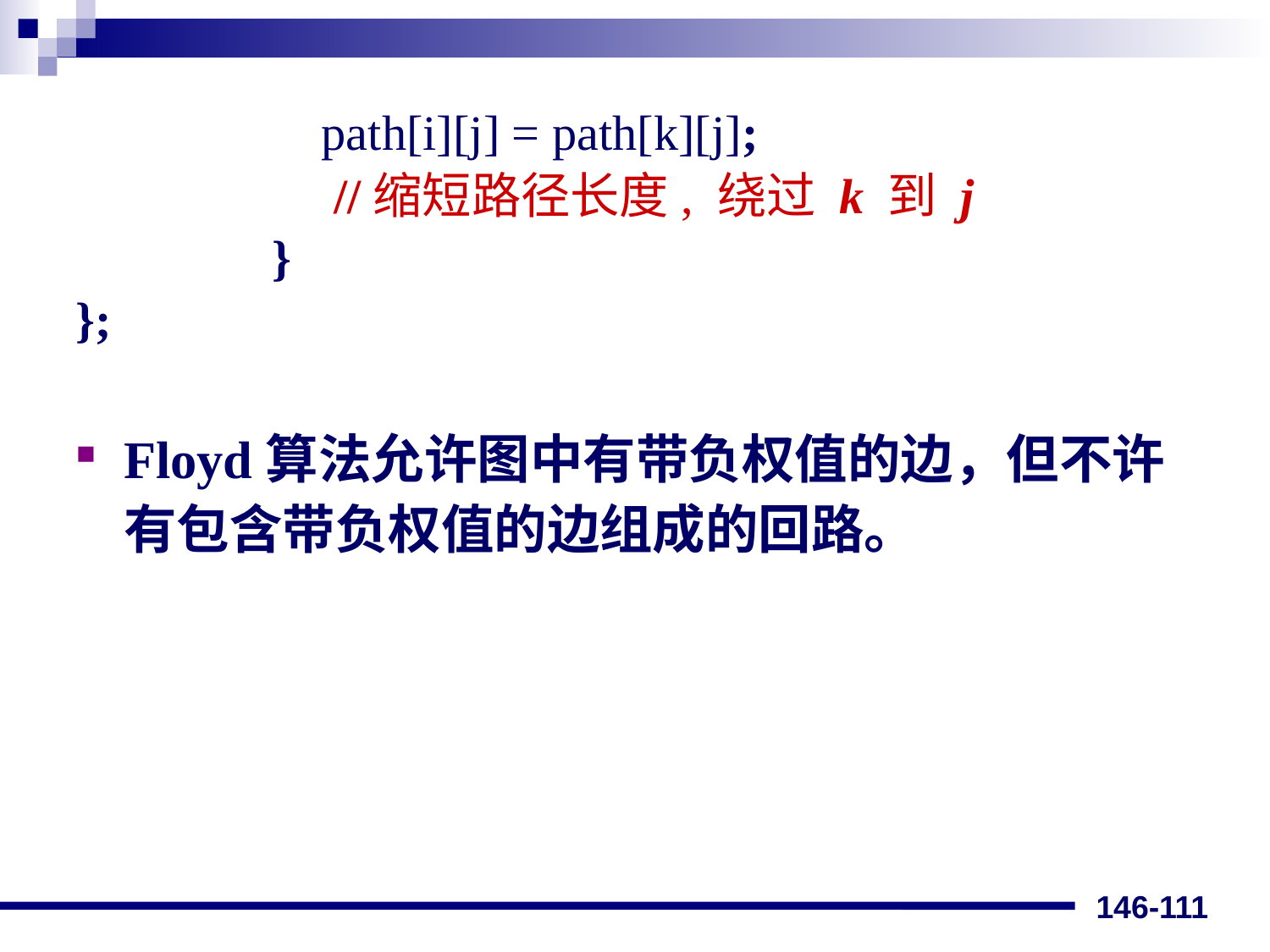

path[i][j] = path[k][j];
                     //缩短路径长度, 绕过 k 到 j
                }
};

Floyd算法允许图中有带负权值的边，但不许有包含带负权值的边组成的回路。
146-111